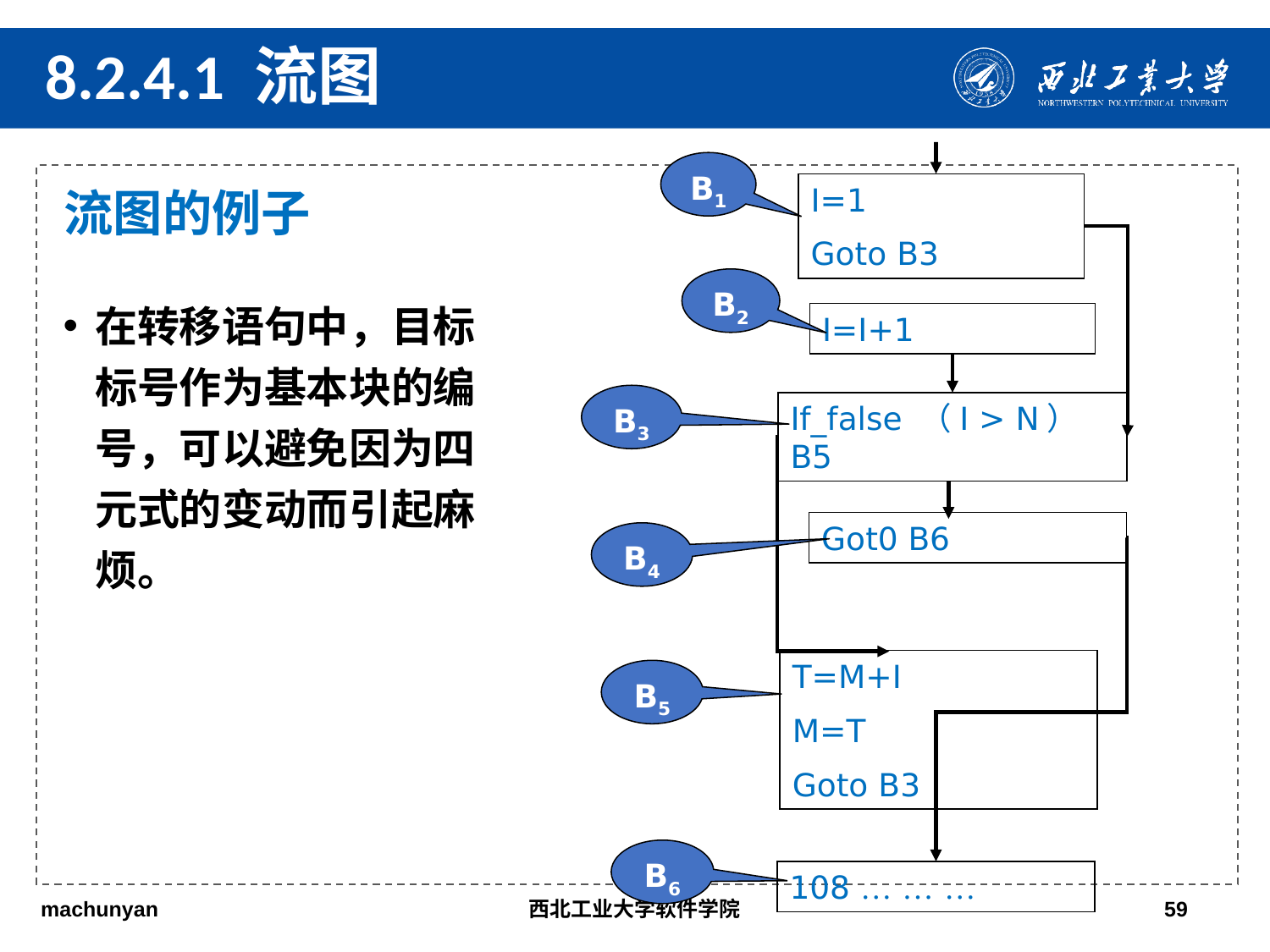

8.2.4.1 流图

B1
I=1
Goto B3
流图的例子
B2
在转移语句中，目标标号作为基本块的编号，可以避免因为四元式的变动而引起麻烦。
I=I+1
B3
If_false （I > N） B5
Got0 B6
B4
T=M+I
M=T
Goto B3
B5
B6
108 … … …